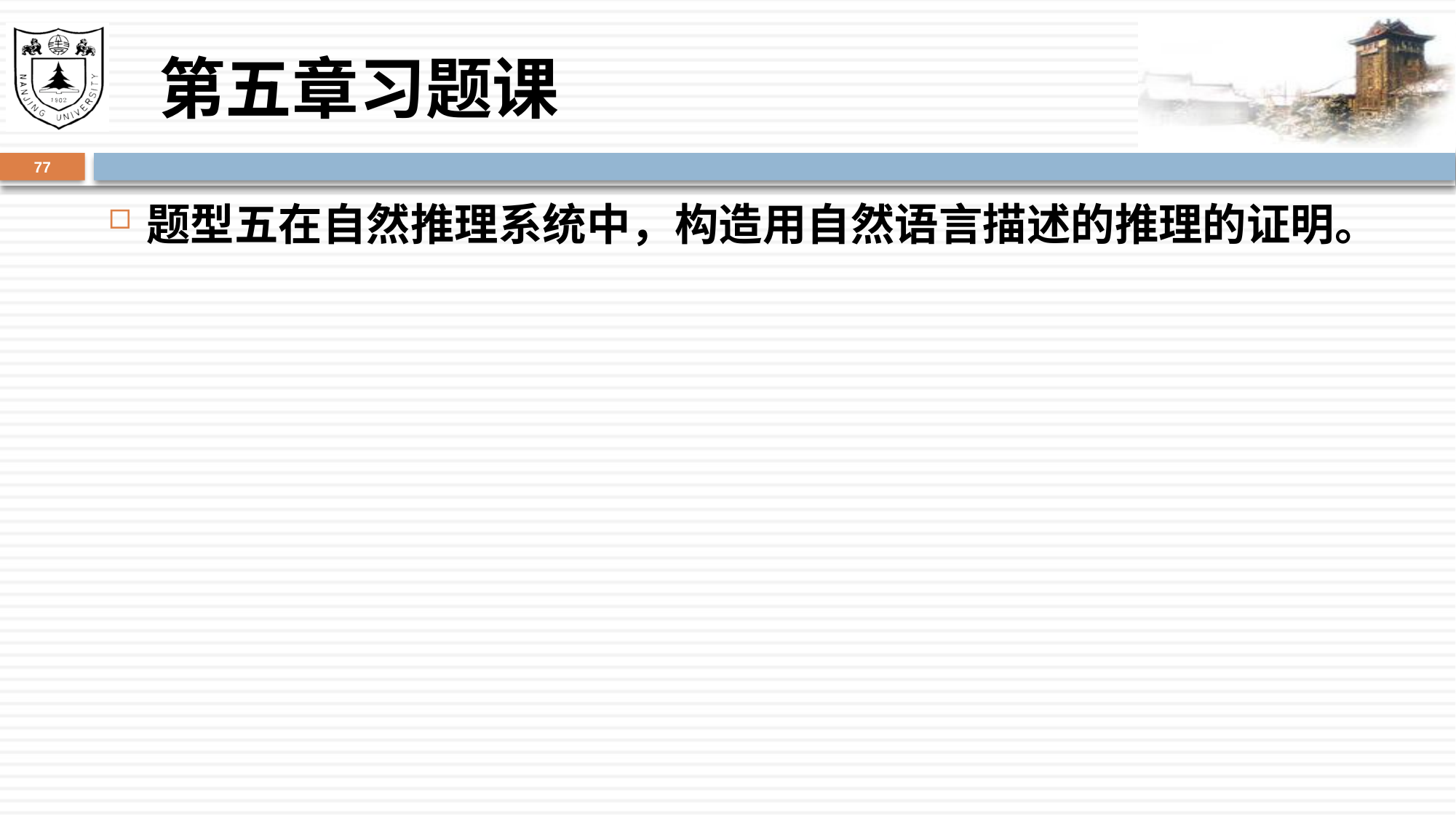

# 第五章习题课
77
题型五在自然推理系统中，构造用自然语言描述的推理的证明。